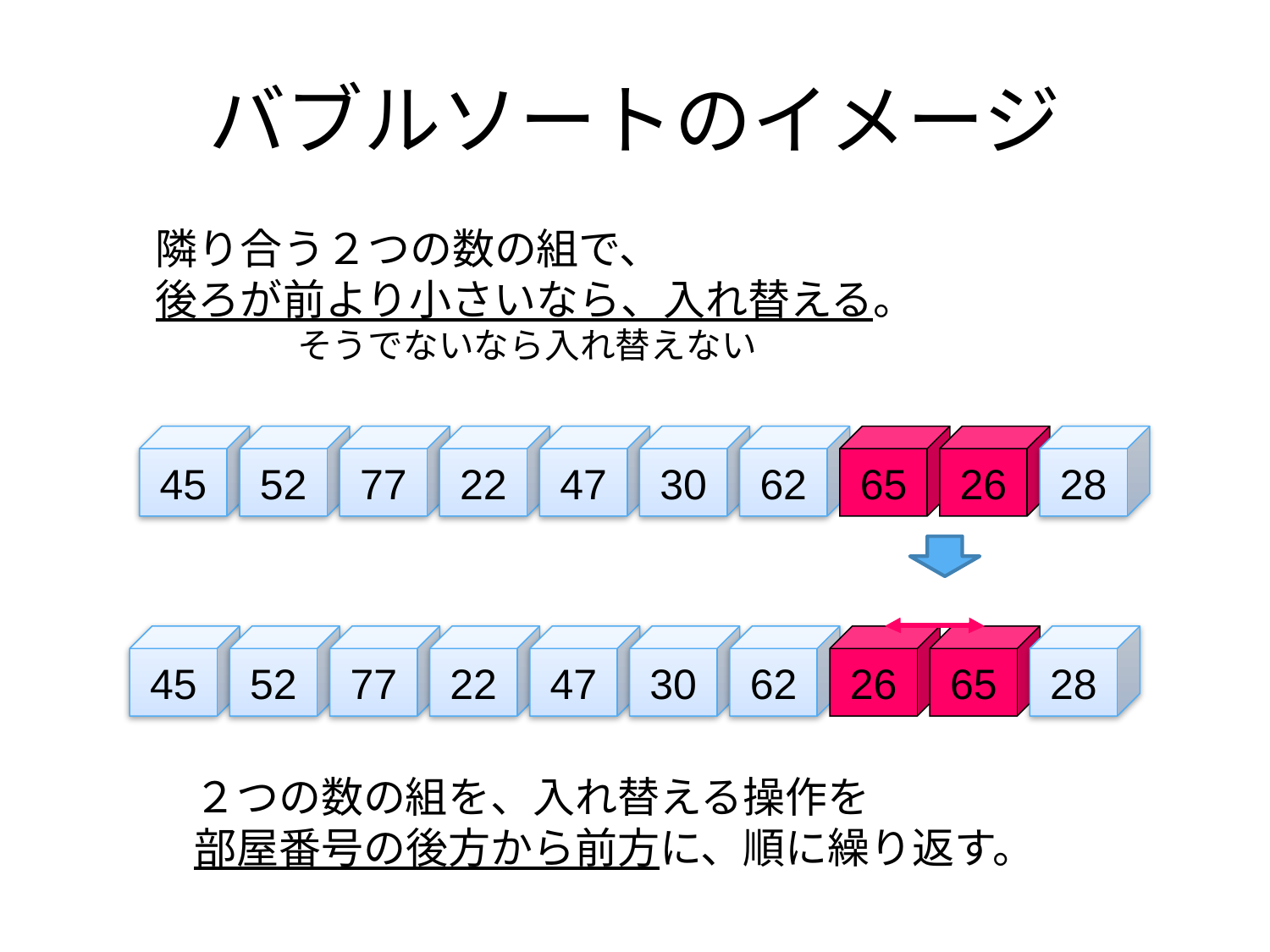

# バブルソートのイメージ
隣り合う２つの数の組で、
後ろが前より小さいなら、入れ替える。
　　　　そうでないなら入れ替えない
45
52
77
22
47
30
62
65
26
28

45
52
77
22
47
30
62
26
65
28
２つの数の組を、入れ替える操作を
部屋番号の後方から前方に、順に繰り返す。